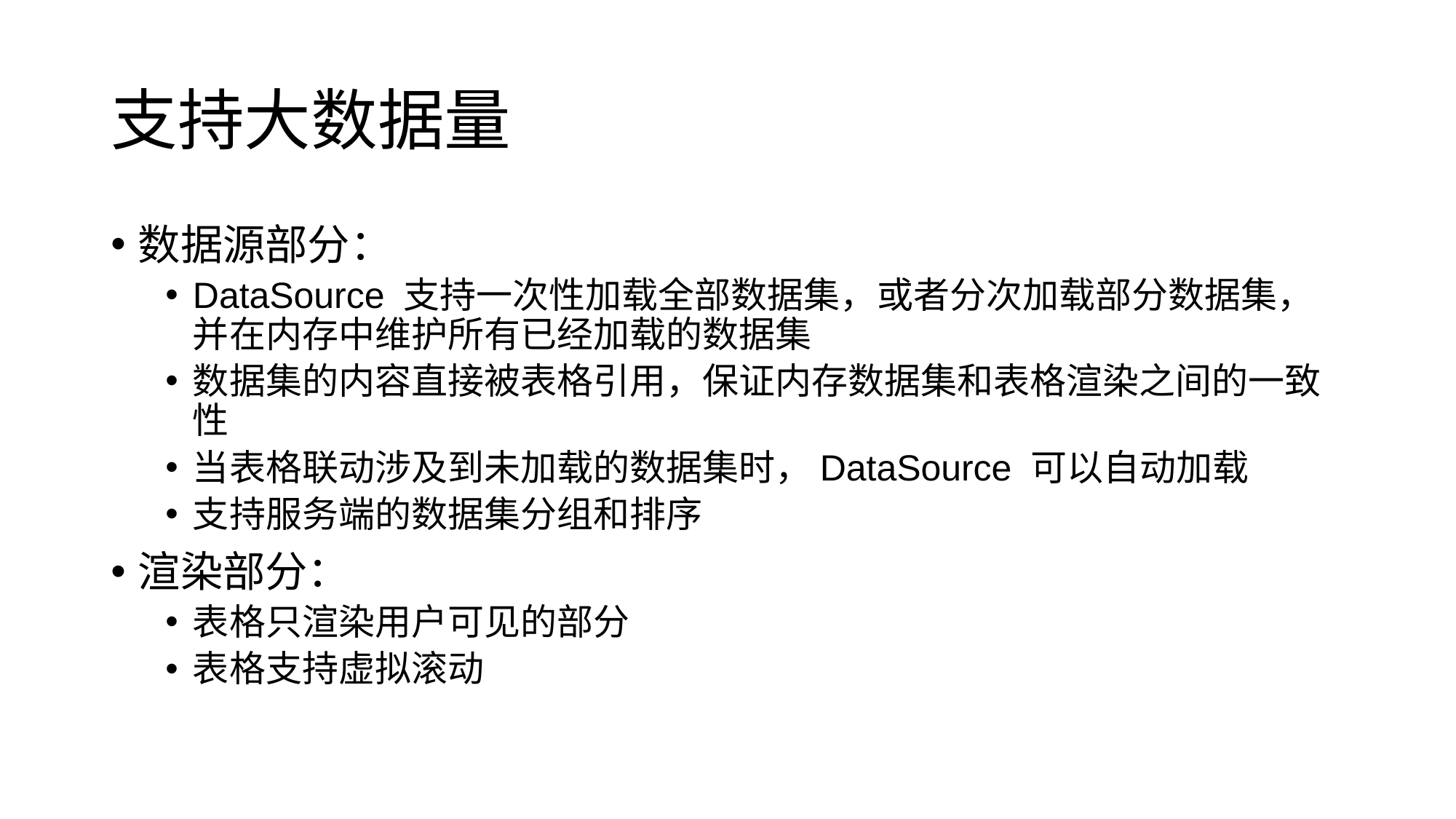

# 支持大数据量
数据源部分：
DataSource 支持一次性加载全部数据集，或者分次加载部分数据集，并在内存中维护所有已经加载的数据集
数据集的内容直接被表格引用，保证内存数据集和表格渲染之间的一致性
当表格联动涉及到未加载的数据集时，DataSource 可以自动加载
支持服务端的数据集分组和排序
渲染部分：
表格只渲染用户可见的部分
表格支持虚拟滚动